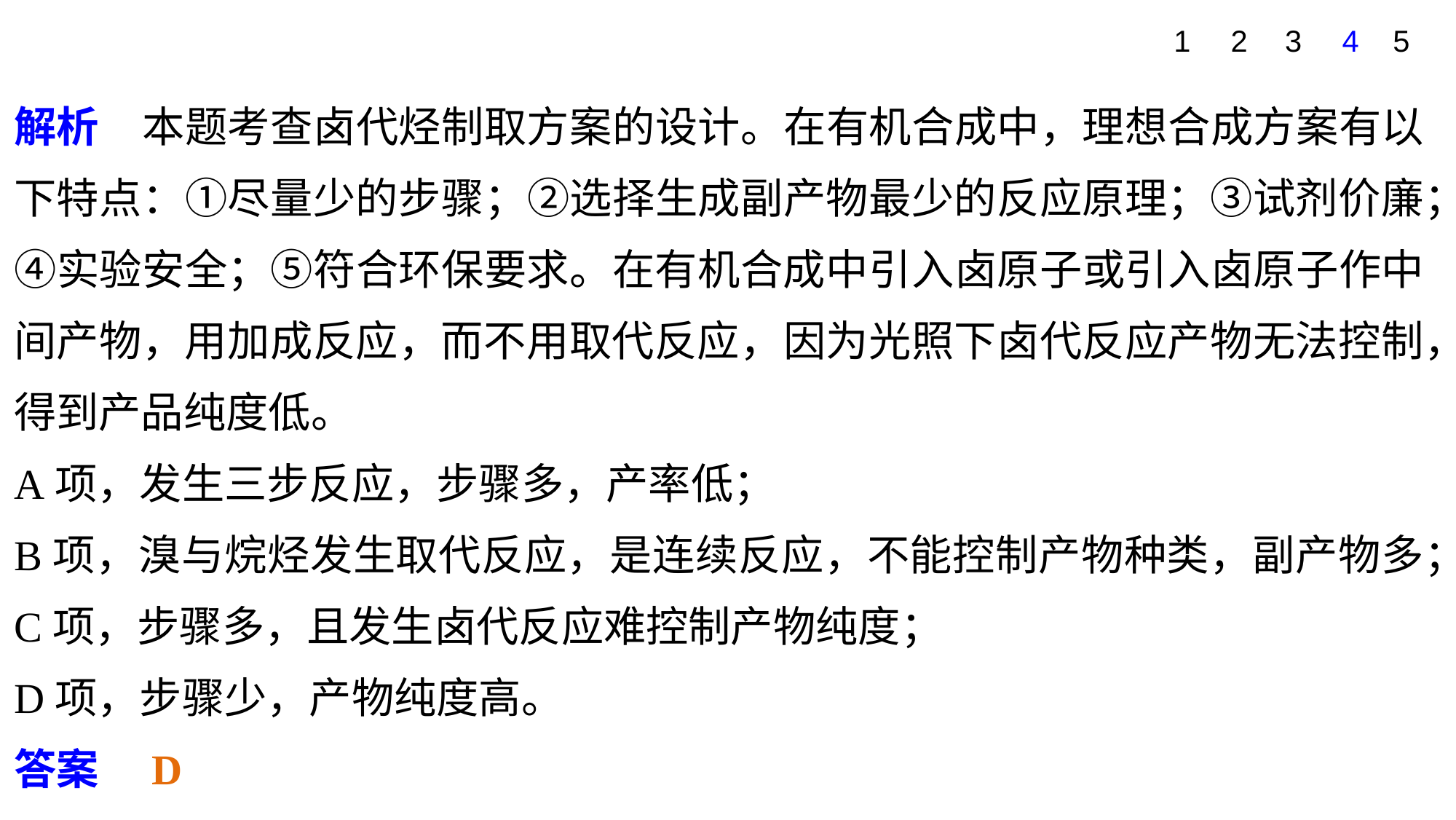

1
2
3
5
4
解析　本题考查卤代烃制取方案的设计。在有机合成中，理想合成方案有以下特点：①尽量少的步骤；②选择生成副产物最少的反应原理；③试剂价廉；④实验安全；⑤符合环保要求。在有机合成中引入卤原子或引入卤原子作中间产物，用加成反应，而不用取代反应，因为光照下卤代反应产物无法控制，得到产品纯度低。
A项，发生三步反应，步骤多，产率低；
B项，溴与烷烃发生取代反应，是连续反应，不能控制产物种类，副产物多；
C项，步骤多，且发生卤代反应难控制产物纯度；
D项，步骤少，产物纯度高。
答案　D